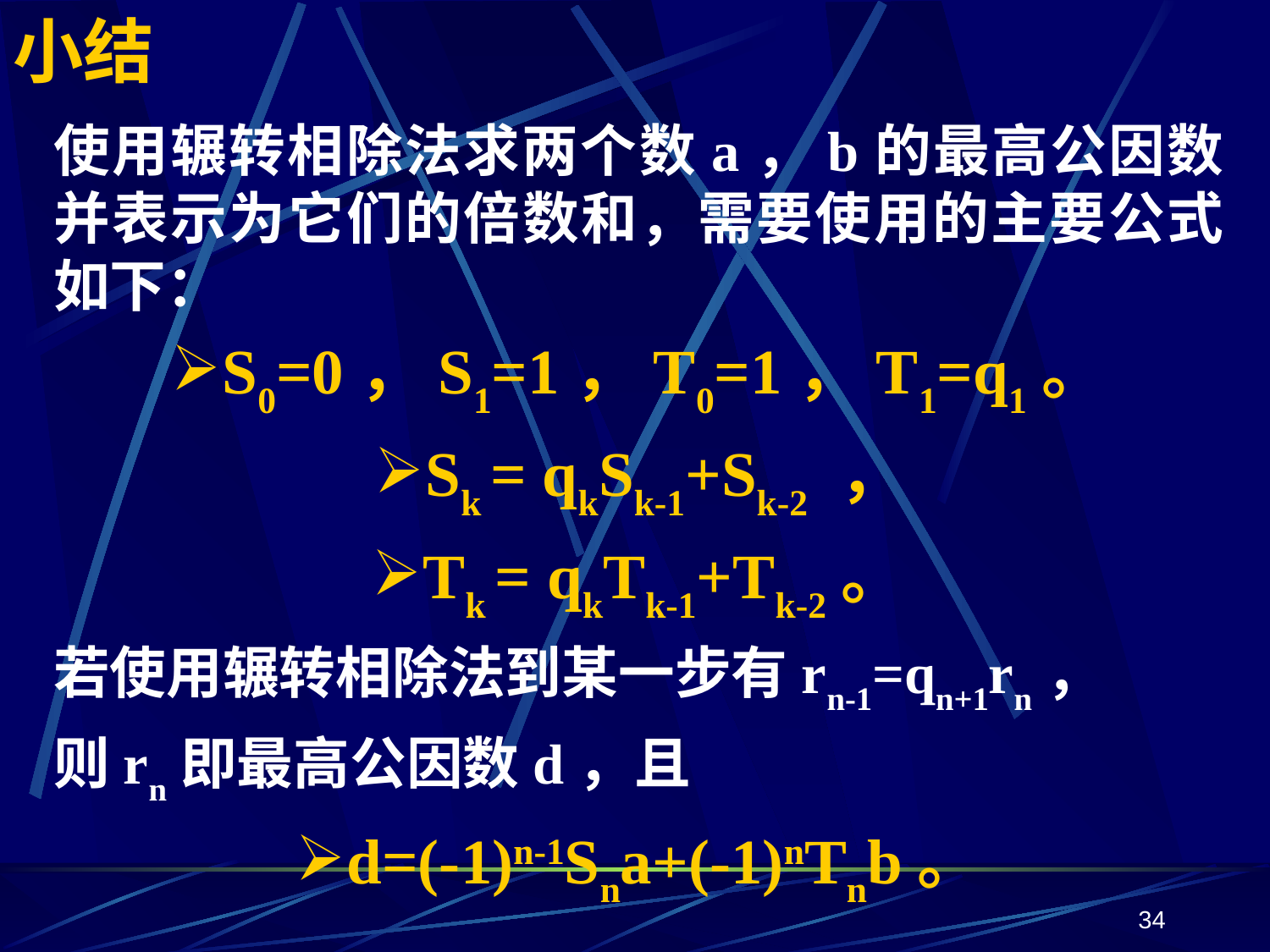

# 小结
使用辗转相除法求两个数a，b的最高公因数并表示为它们的倍数和，需要使用的主要公式如下：
S0=0，S1=1，T0=1，T1=q1。
Sk = qkSk-1+Sk-2 ，
Tk = qkTk-1+Tk-2。
若使用辗转相除法到某一步有rn-1=qn+1rn，
则rn即最高公因数d，且
d=(-1)n-1Sna+(-1)nTnb。

34